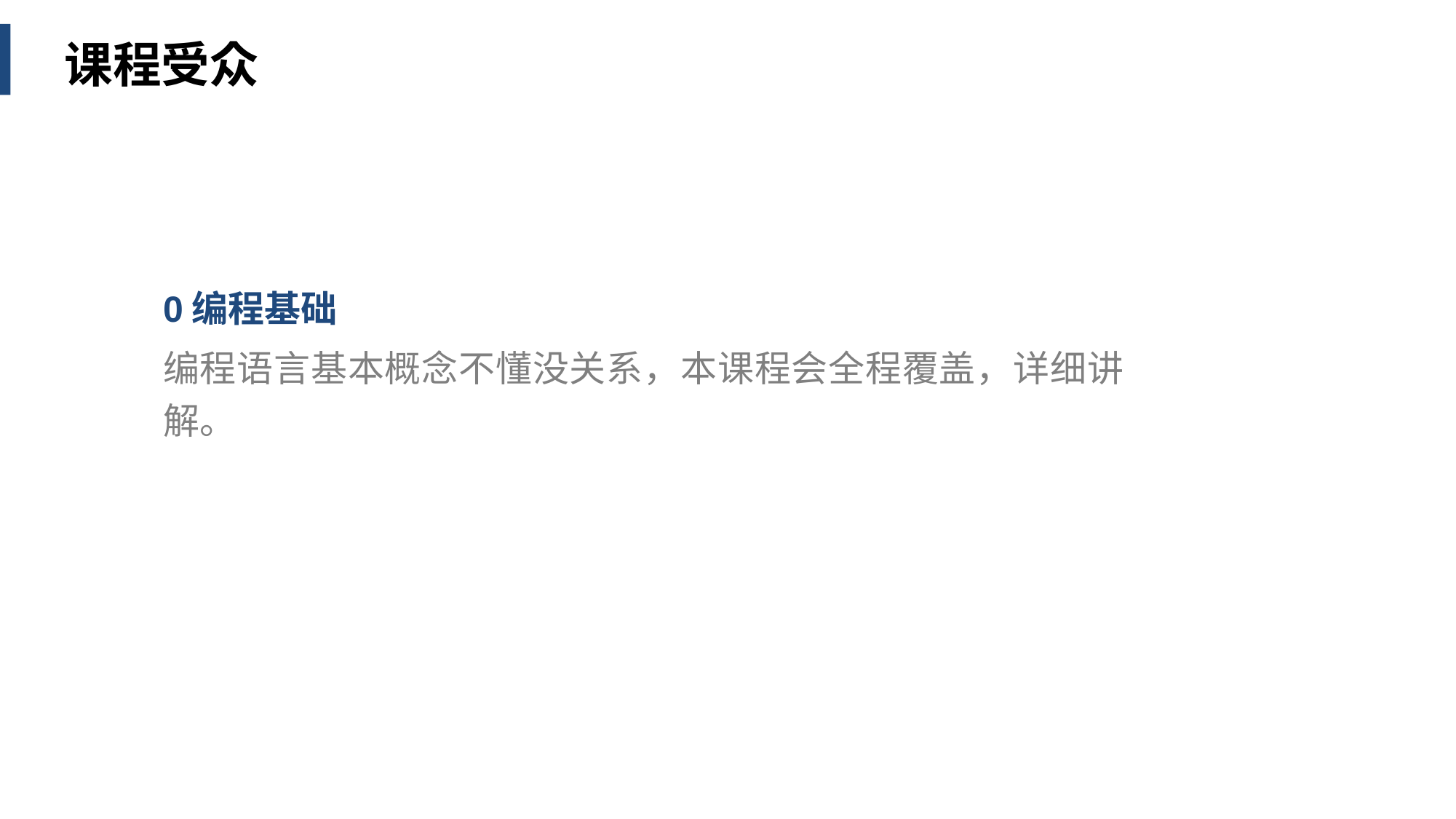

课程受众
0编程基础
编程语言基本概念不懂没关系，本课程会全程覆盖，详细讲解。